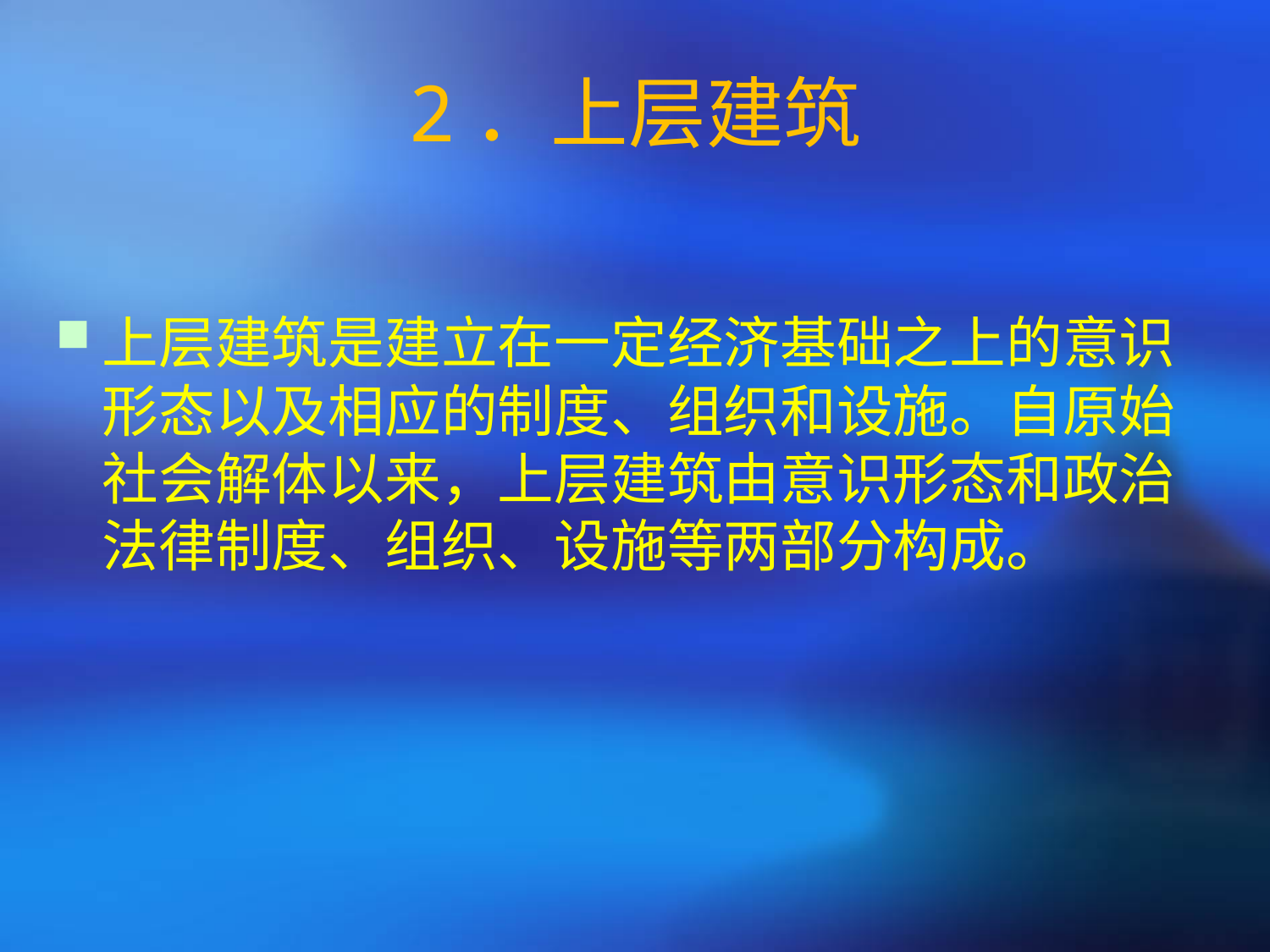

# 2．上层建筑

上层建筑是建立在一定经济基础之上的意识形态以及相应的制度、组织和设施。自原始社会解体以来，上层建筑由意识形态和政治法律制度、组织、设施等两部分构成。